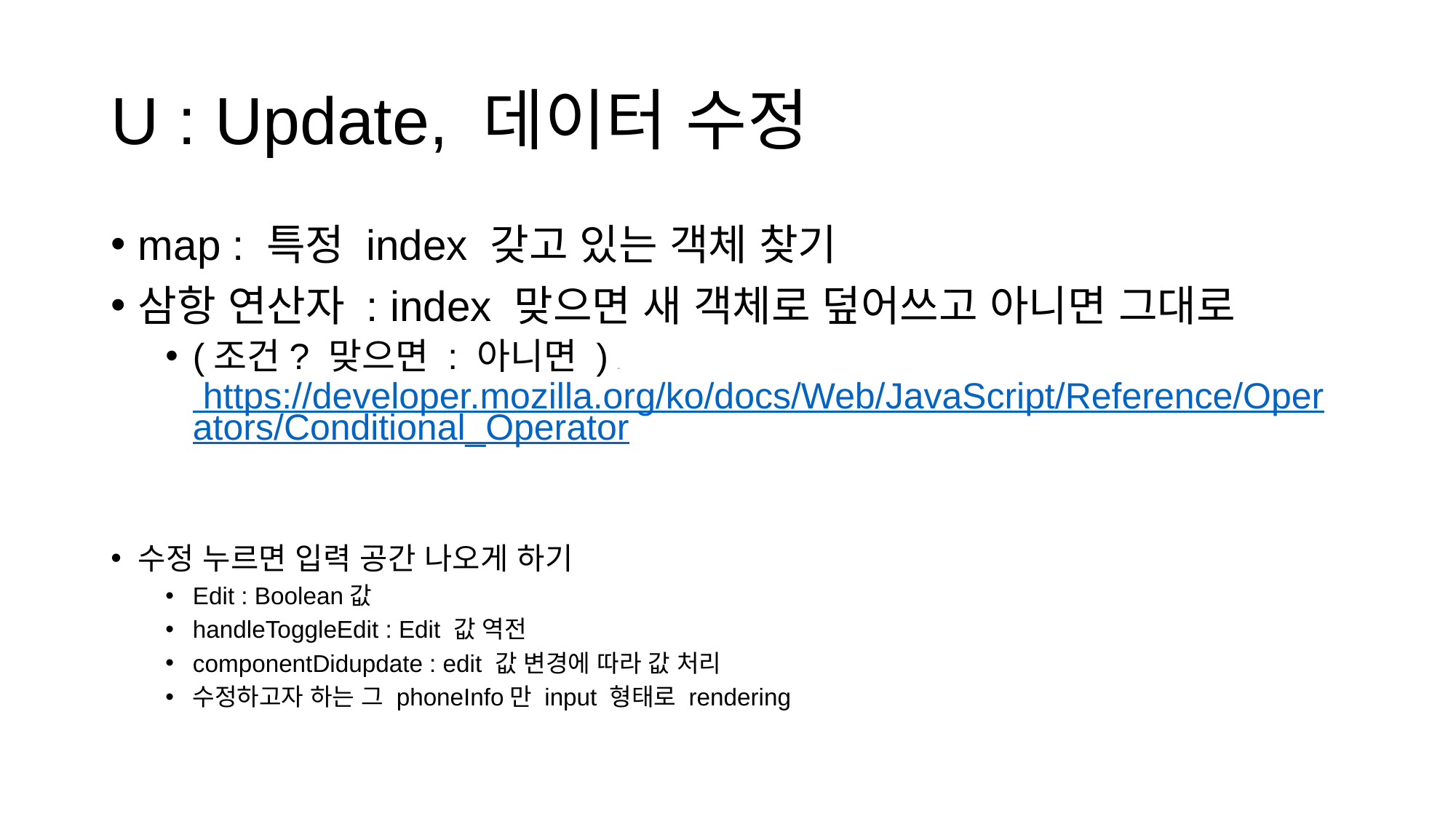

# U : Update, 데이터 수정
map : 특정 index 갖고 있는 객체 찾기
삼항 연산자 : index 맞으면 새 객체로 덮어쓰고 아니면 그대로
(조건? 맞으면 : 아니면 )그대 https://developer.mozilla.org/ko/docs/Web/JavaScript/Reference/Operators/Conditional_Operator

수정 누르면 입력 공간 나오게 하기
Edit : Boolean값
handleToggleEdit : Edit 값 역전
componentDidupdate : edit 값 변경에 따라 값 처리
수정하고자 하는 그 phoneInfo만 input 형태로 rendering